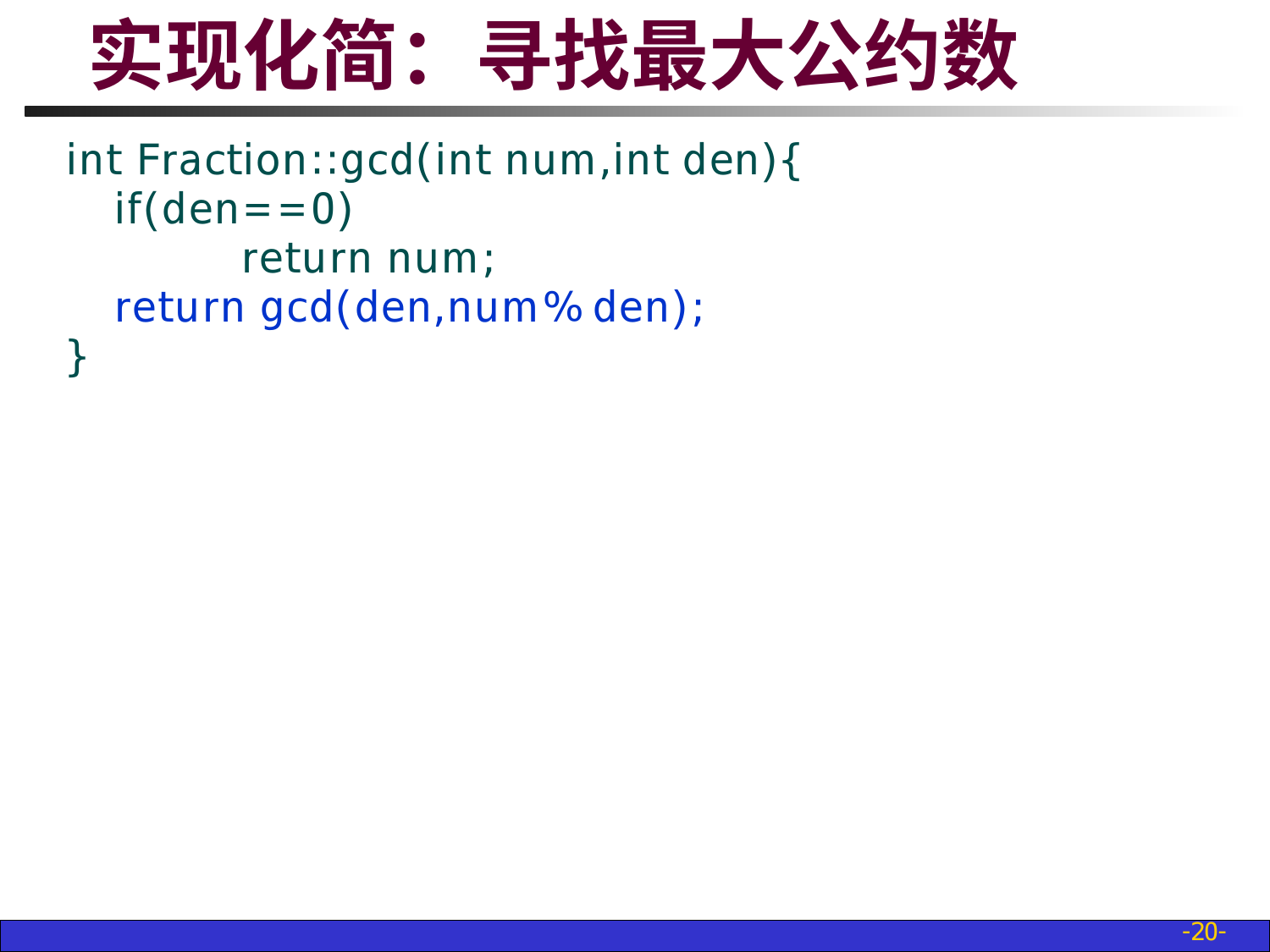

# 实现化简：寻找最大公约数
int Fraction::gcd(int num,int den){
	if(den==0)
		return num;
	return gcd(den,num%den);
}
-20-